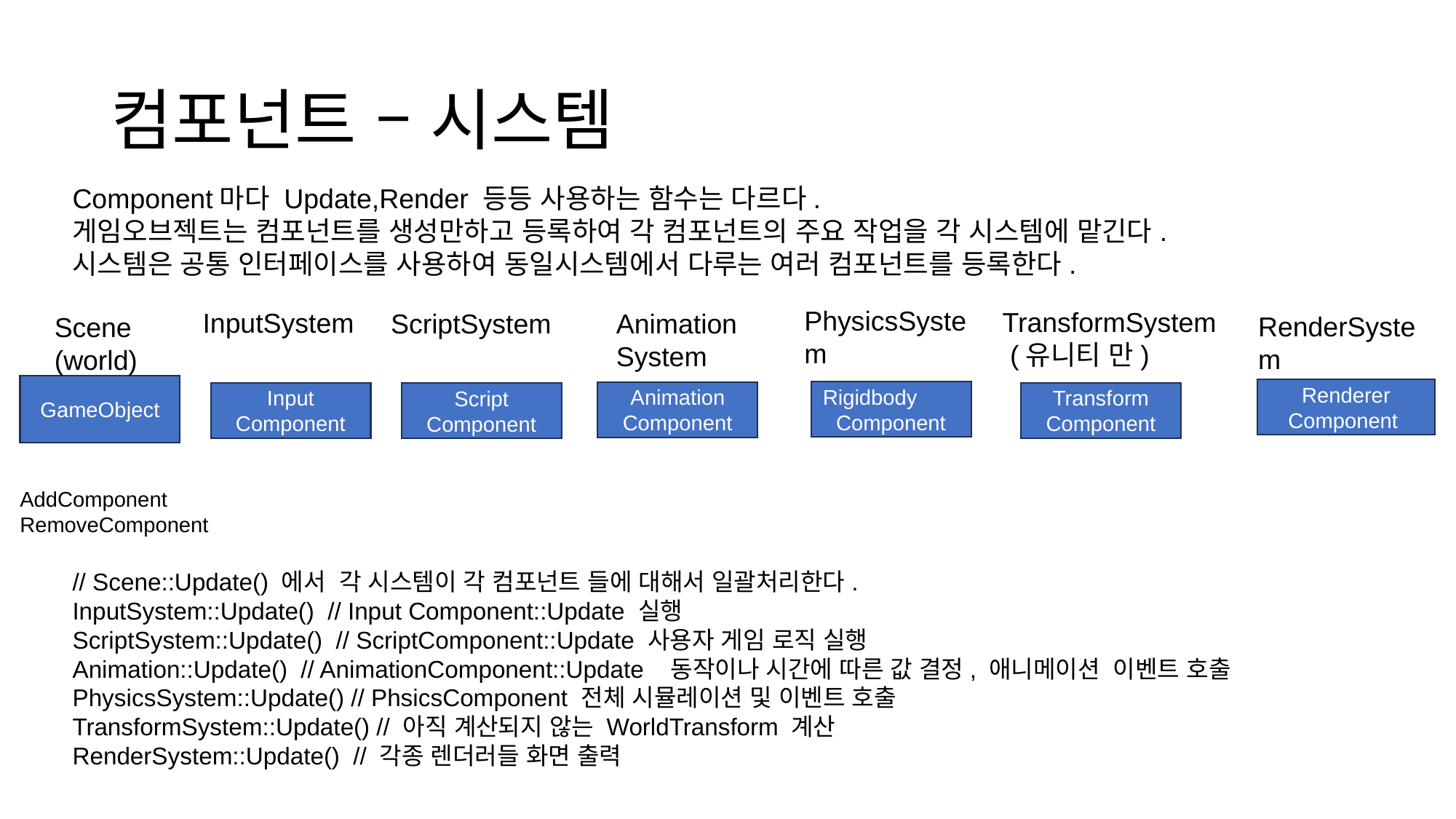

# 컴포넌트 – 시스템
Component마다 Update,Render 등등 사용하는 함수는 다르다.
게임오브젝트는 컴포넌트를 생성만하고 등록하여 각 컴포넌트의 주요 작업을 각 시스템에 맡긴다.
시스템은 공통 인터페이스를 사용하여 동일시스템에서 다루는 여러 컴포넌트를 등록한다.
PhysicsSystem
TransformSystem
 (유니티 만)
InputSystem
ScriptSystem
Animation
System
RenderSystem
Scene
(world)
GameObject
Renderer Component
Rigidbody
Component
Animation
Component
Input
Component
Transform
Component
Script
Component
AddComponent
RemoveComponent

// Scene::Update() 에서  각 시스템이 각 컴포넌트 들에 대해서 일괄처리한다.
InputSystem::Update()  // Input Component::Update 실행
ScriptSystem::Update()  // ScriptComponent::Update 사용자 게임 로직 실행
Animation::Update()  // AnimationComponent::Update   동작이나 시간에 따른 값 결정, 애니메이션  이벤트 호출
PhysicsSystem::Update() // PhsicsComponent 전체 시뮬레이션 및 이벤트 호출
TransformSystem::Update() // 아직 계산되지 않는 WorldTransform 계산
RenderSystem::Update()  // 각종 렌더러들 화면 출력